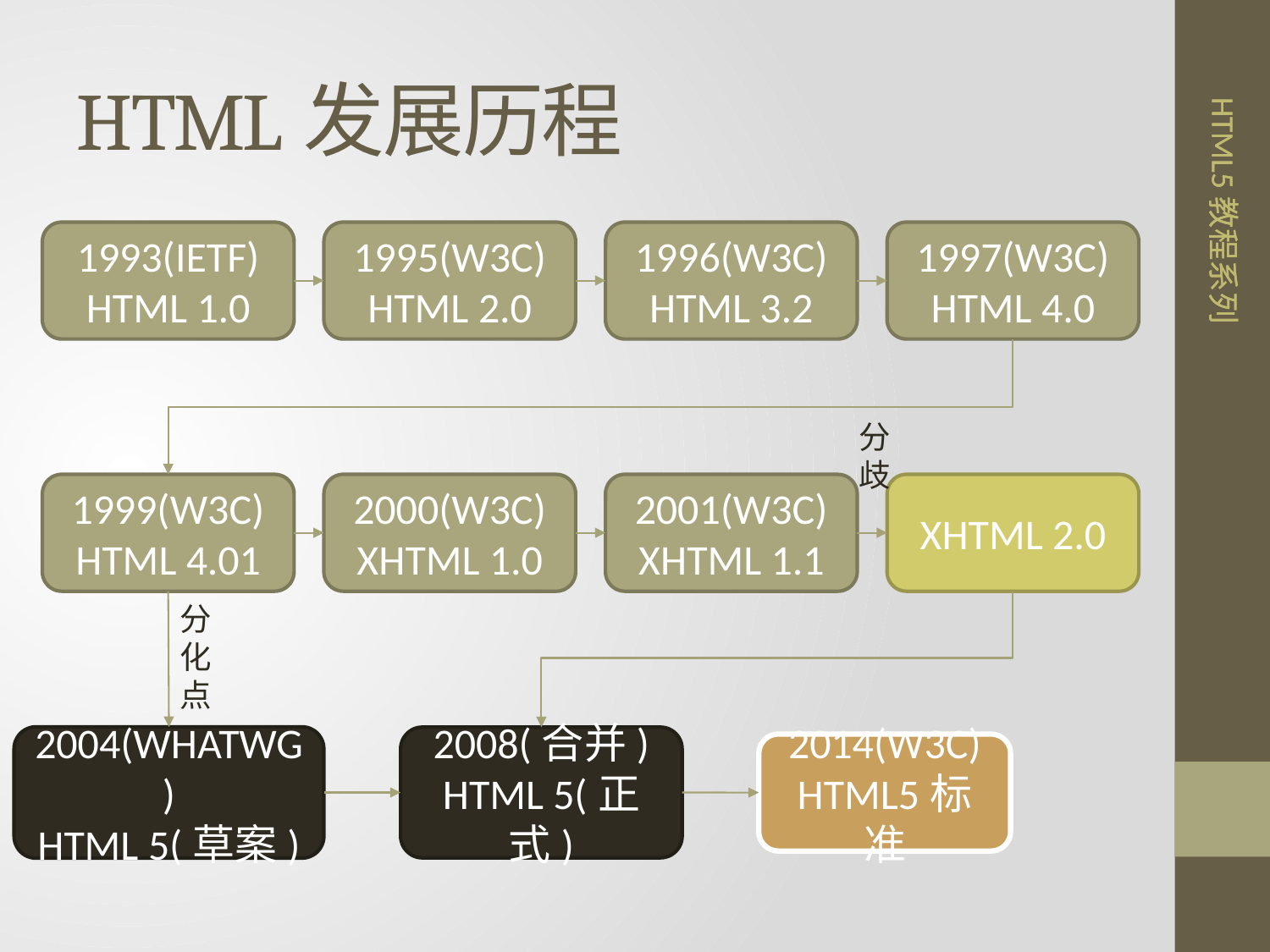

# HTML发展历程
1993(IETF)
HTML 1.0
1995(W3C)
HTML 2.0
1996(W3C)
HTML 3.2
1997(W3C)
HTML 4.0
分歧
1999(W3C)
HTML 4.01
2000(W3C)
XHTML 1.0
2001(W3C)
XHTML 1.1
XHTML 2.0
分化点
2004(WHATWG)
HTML 5(草案)
2008(合并)
HTML 5(正式)
2014(W3C)
HTML5标准